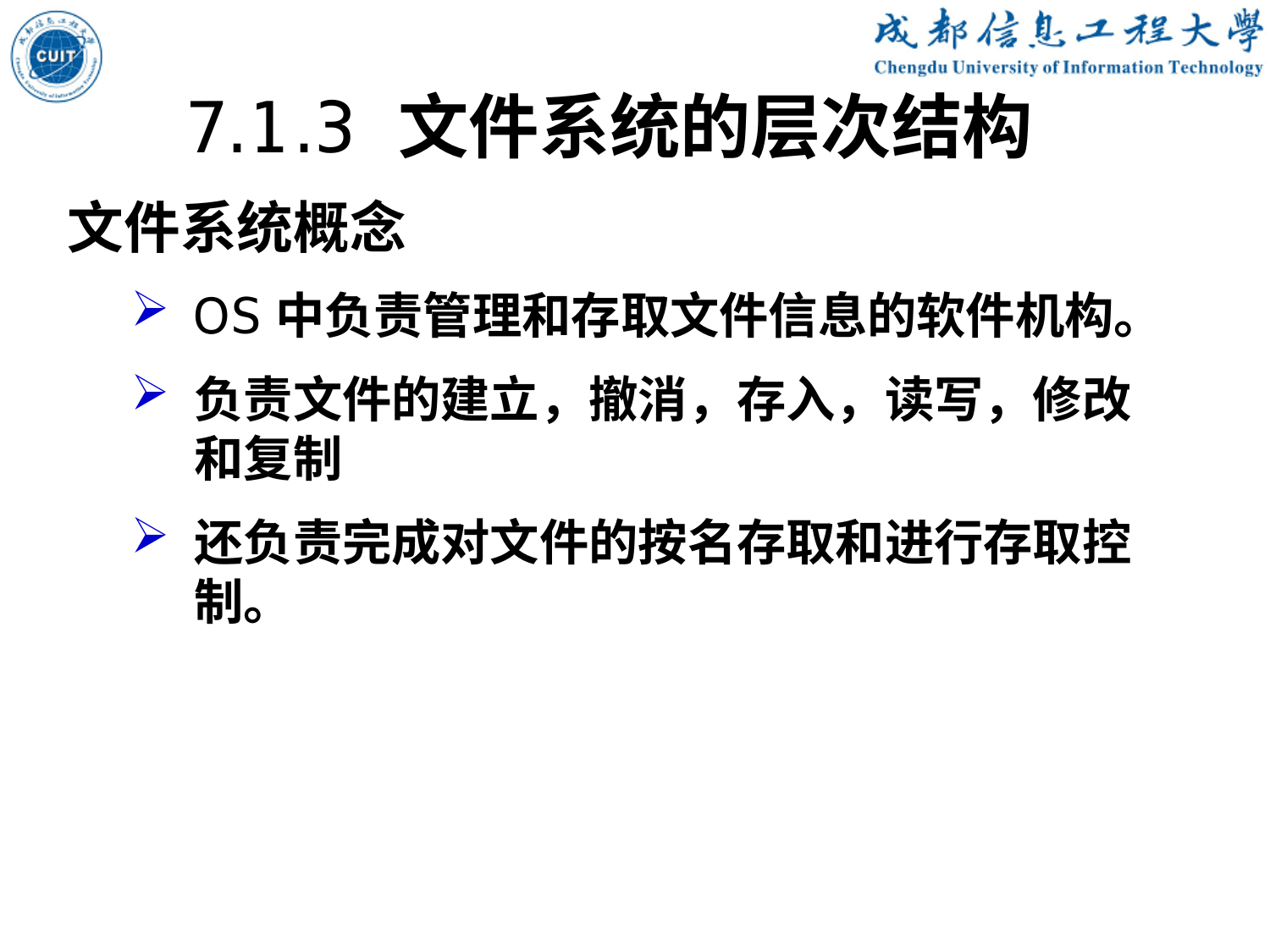

7.1.3 文件系统的层次结构
文件系统概念
OS中负责管理和存取文件信息的软件机构。
负责文件的建立，撤消，存入，读写，修改和复制
还负责完成对文件的按名存取和进行存取控制。